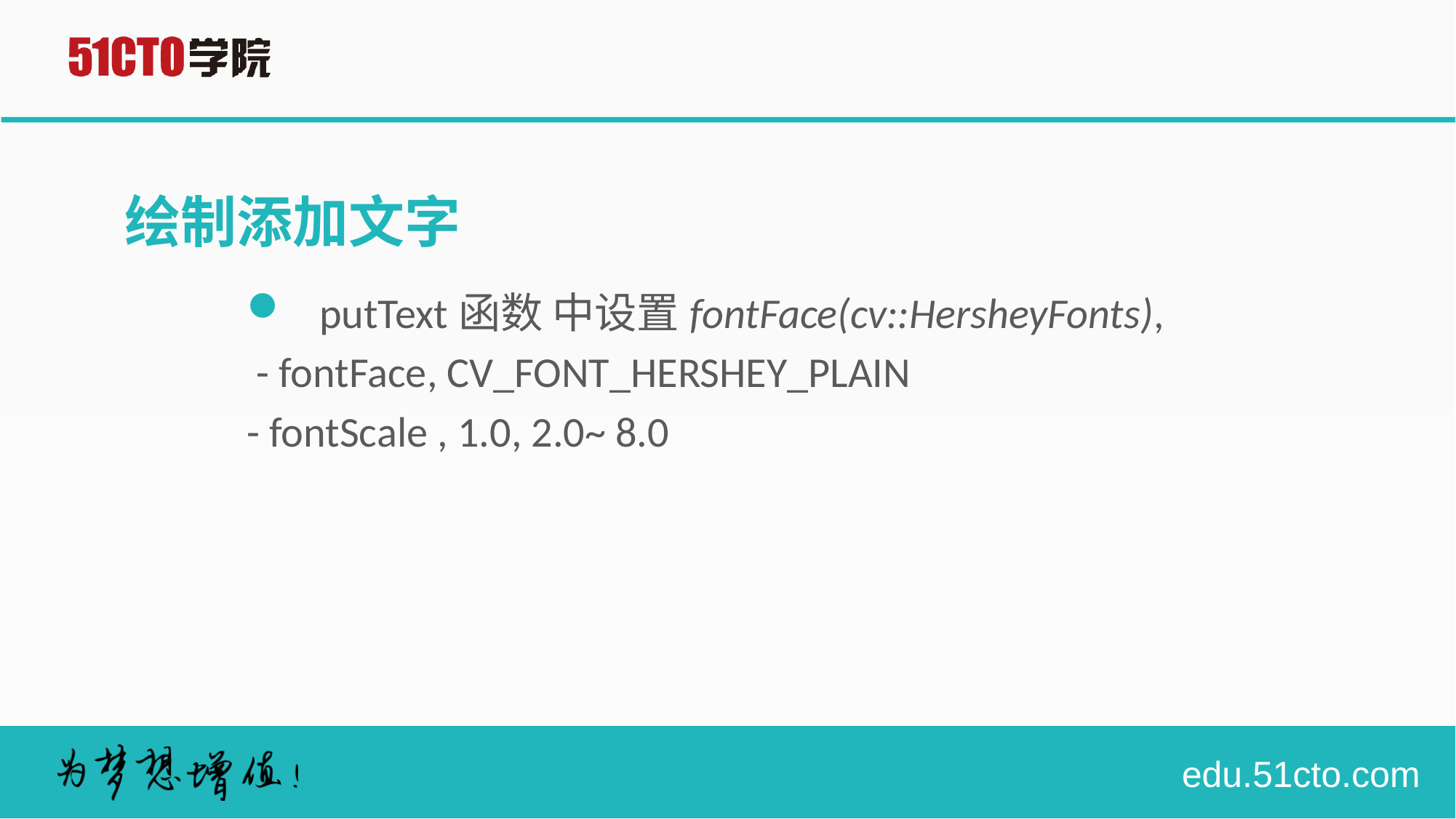

# 绘制添加文字
putText函数 中设置fontFace(cv::HersheyFonts),
 - fontFace, CV_FONT_HERSHEY_PLAIN
- fontScale , 1.0, 2.0~ 8.0